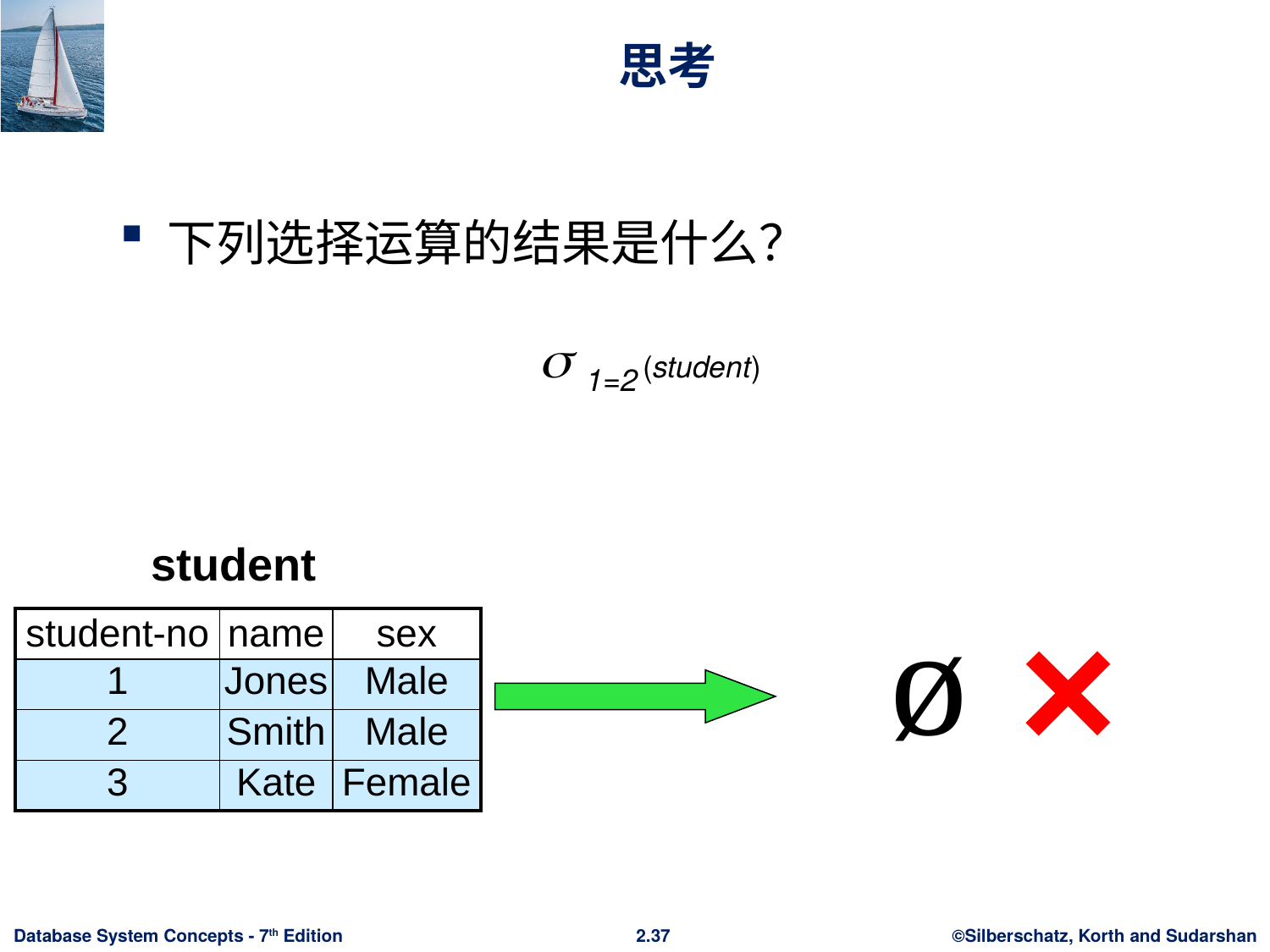

# 思考

下列选择运算的结果是什么？
  σ 1=2 (student)

student

ø
×
| student-no | name | sex |
| --- | --- | --- |
| 1 | Jones | Male |
| 2 | Smith | Male |
| 3 | Kate | Female |